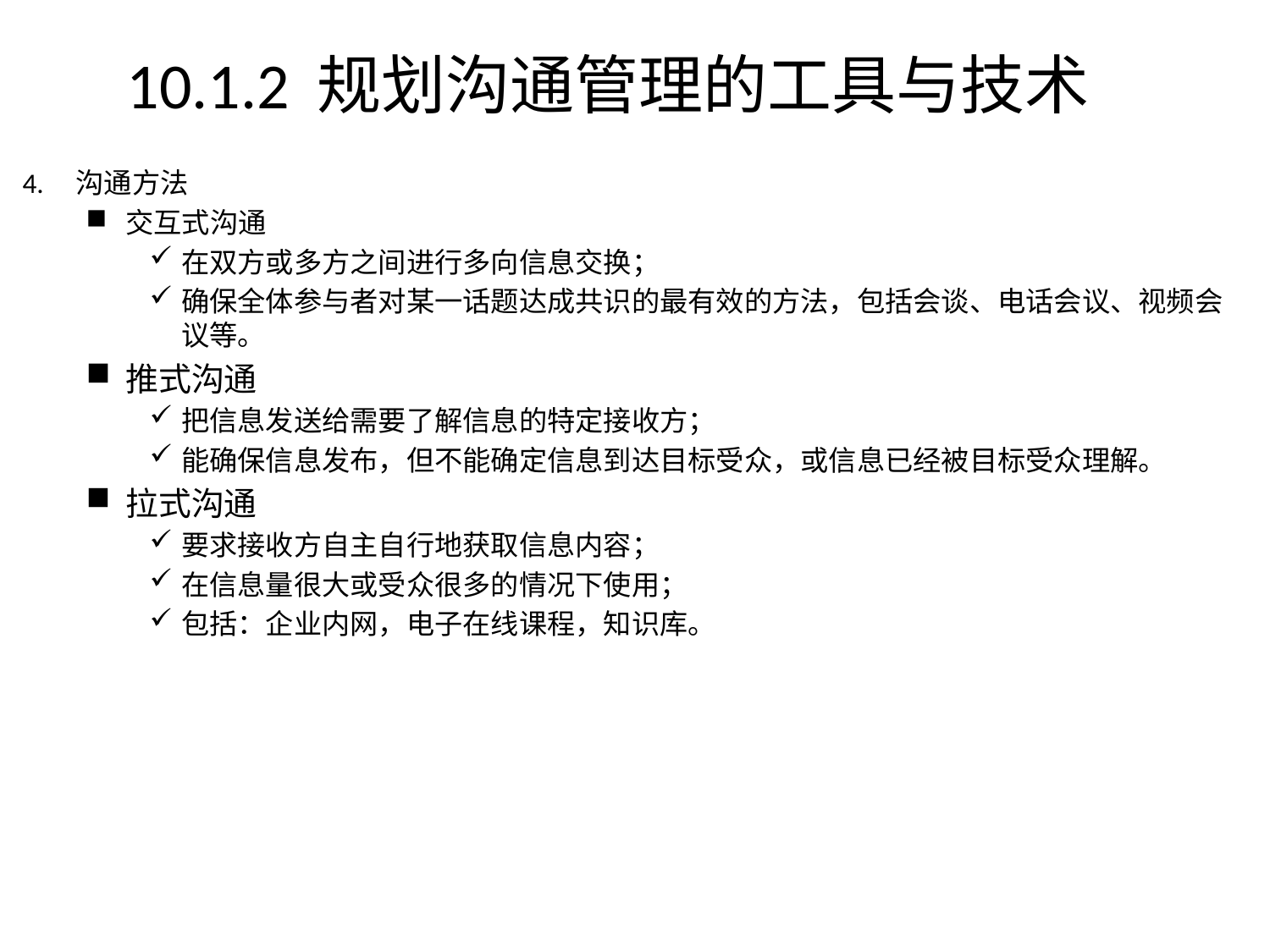

# 10.1.2 规划沟通管理的工具与技术
4.    沟通方法
交互式沟通
在双方或多方之间进行多向信息交换；
确保全体参与者对某一话题达成共识的最有效的方法，包括会谈、电话会议、视频会议等。
推式沟通
把信息发送给需要了解信息的特定接收方；
能确保信息发布，但不能确定信息到达目标受众，或信息已经被目标受众理解。
拉式沟通
要求接收方自主自行地获取信息内容；
在信息量很大或受众很多的情况下使用；
包括：企业内网，电子在线课程，知识库。